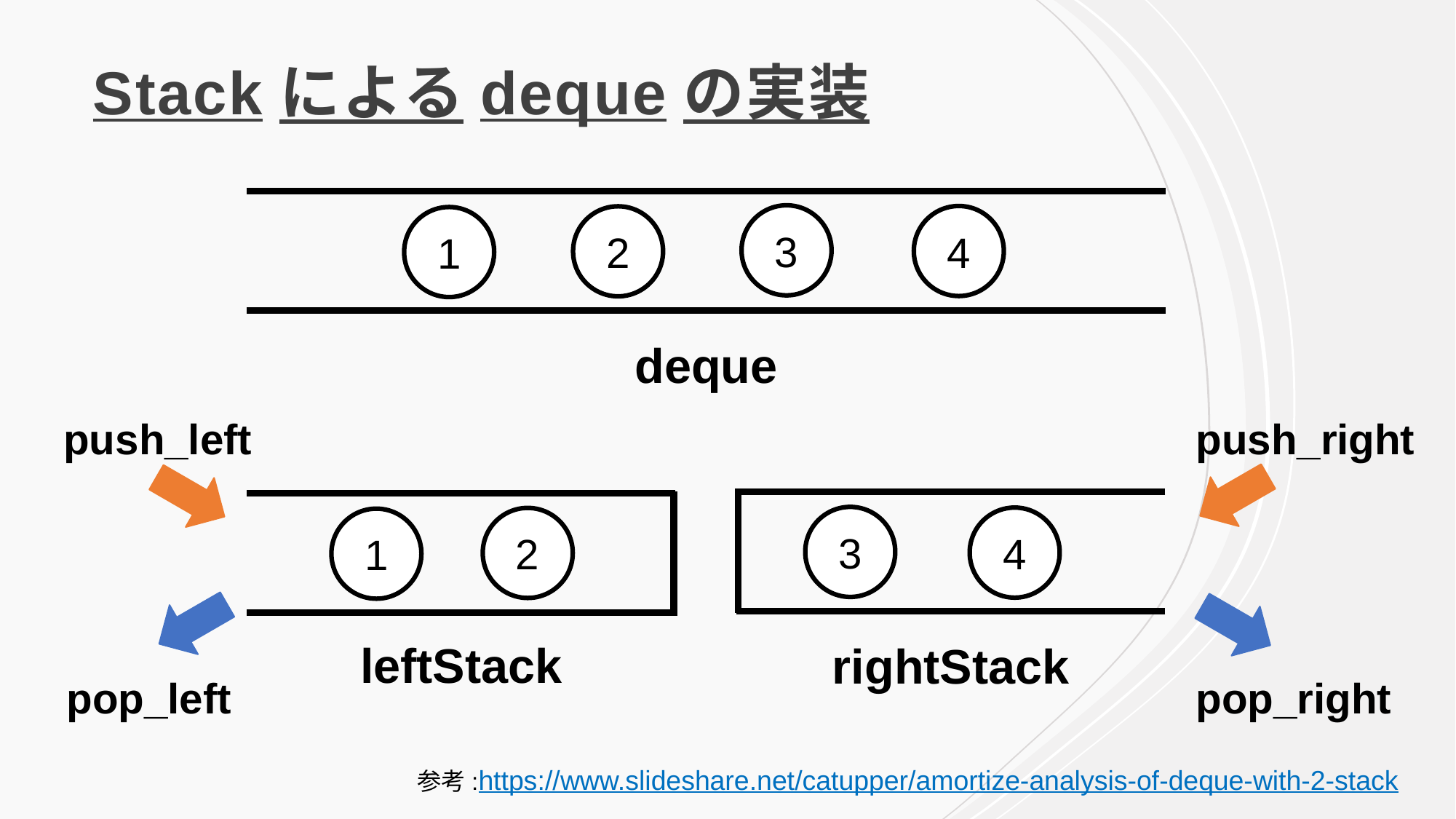

# Stackによるdequeの実装
deque
3
4
2
1
push_left
push_right

rightStack
leftStack
3
4
2
1

pop_left
pop_right
参考:https://www.slideshare.net/catupper/amortize-analysis-of-deque-with-2-stack